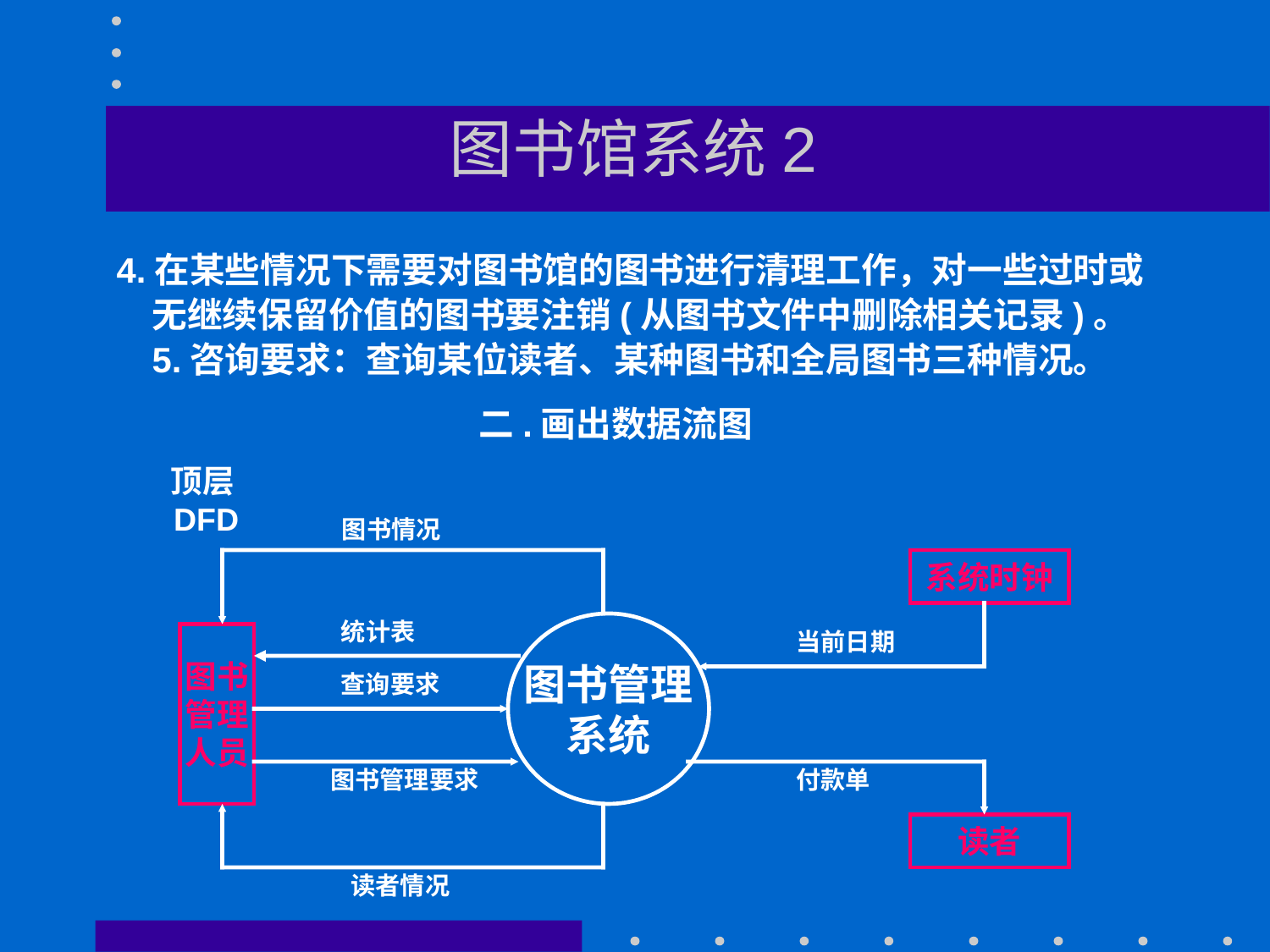

# 图书馆系统2
   4.在某些情况下需要对图书馆的图书进行清理工作，对一些过时或
     无继续保留价值的图书要注销(从图书文件中删除相关记录)。
   5.咨询要求：查询某位读者、某种图书和全局图书三种情况。
二.画出数据流图
顶层DFD
图书情况

系统时钟

当前日期
统计表

图书管理
系统
图书
管理
人员

查询要求

图书管理要求

付款单

读者情况
读者

86